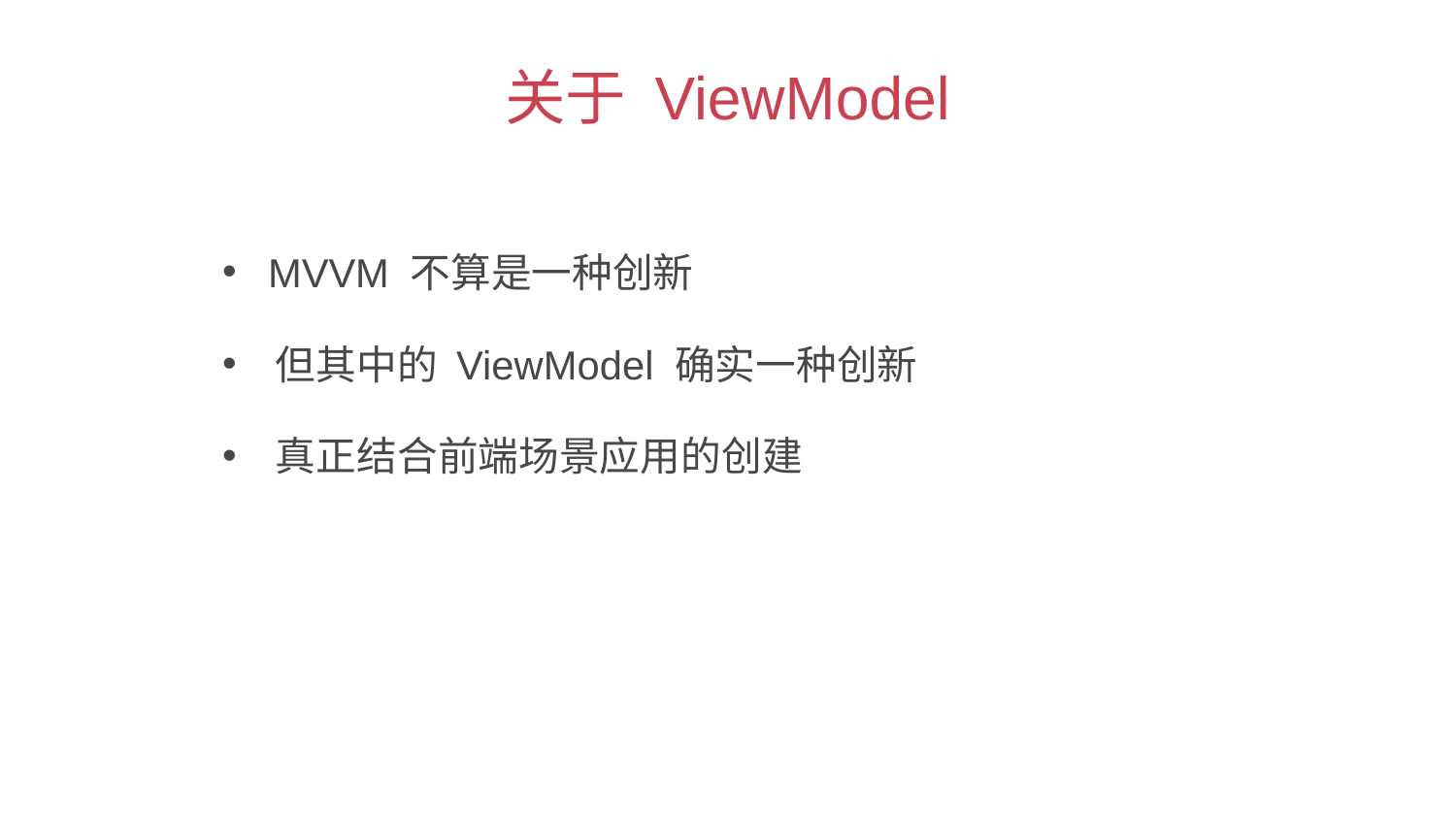

关于 ViewModel
 MVVM 不算是一种创新
 但其中的 ViewModel 确实一种创新
 真正结合前端场景应用的创建